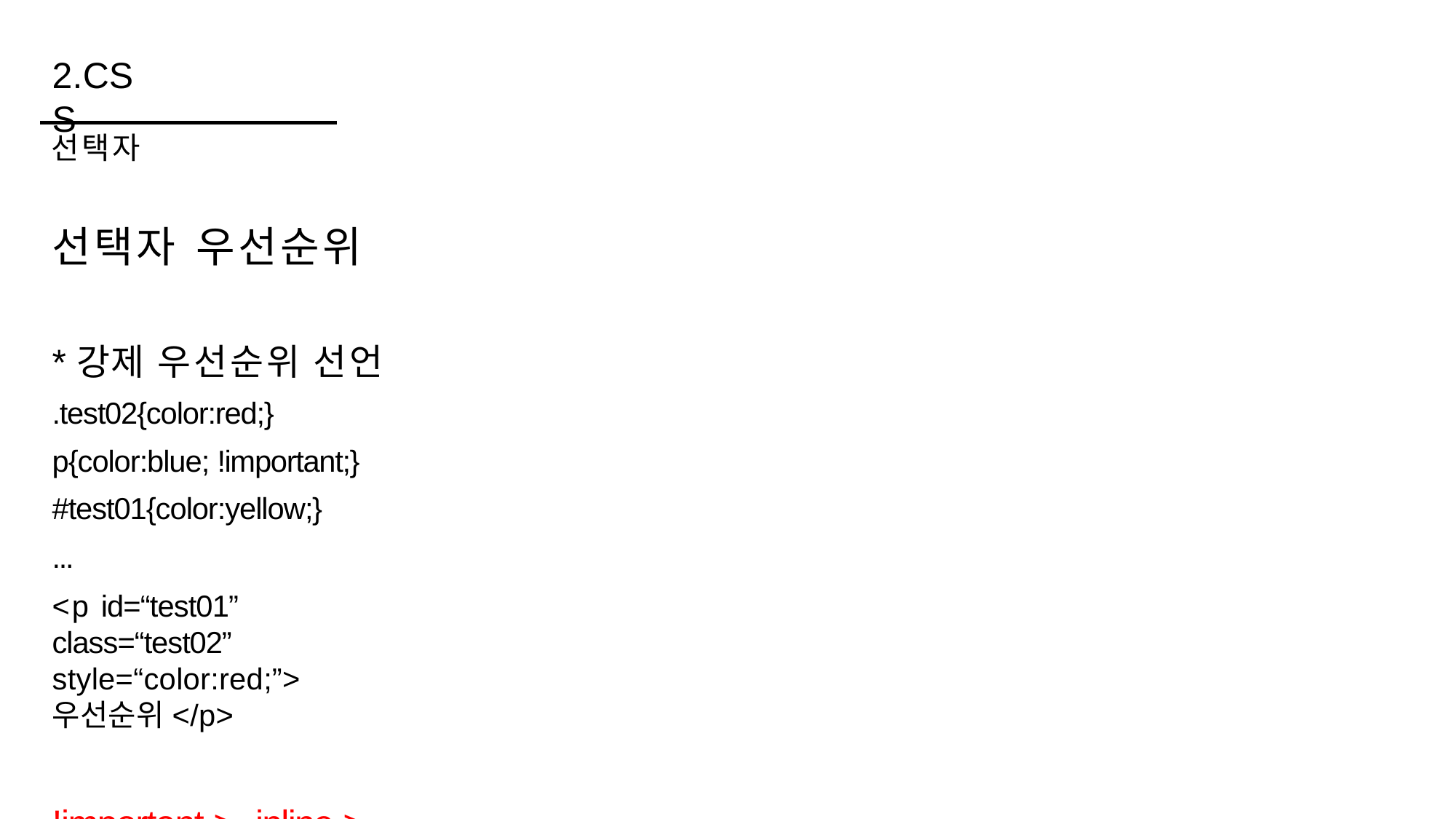

# 2.CSS

선택자

선택자 우선순위

*강제 우선순위 선언
.test02{color:red;}  p{color:blue; !important;}  #test01{color:yellow;}
...
<p id=“test01” class=“test02” style=“color:red;”>우선순위</p>

!important > inline > id > class > type